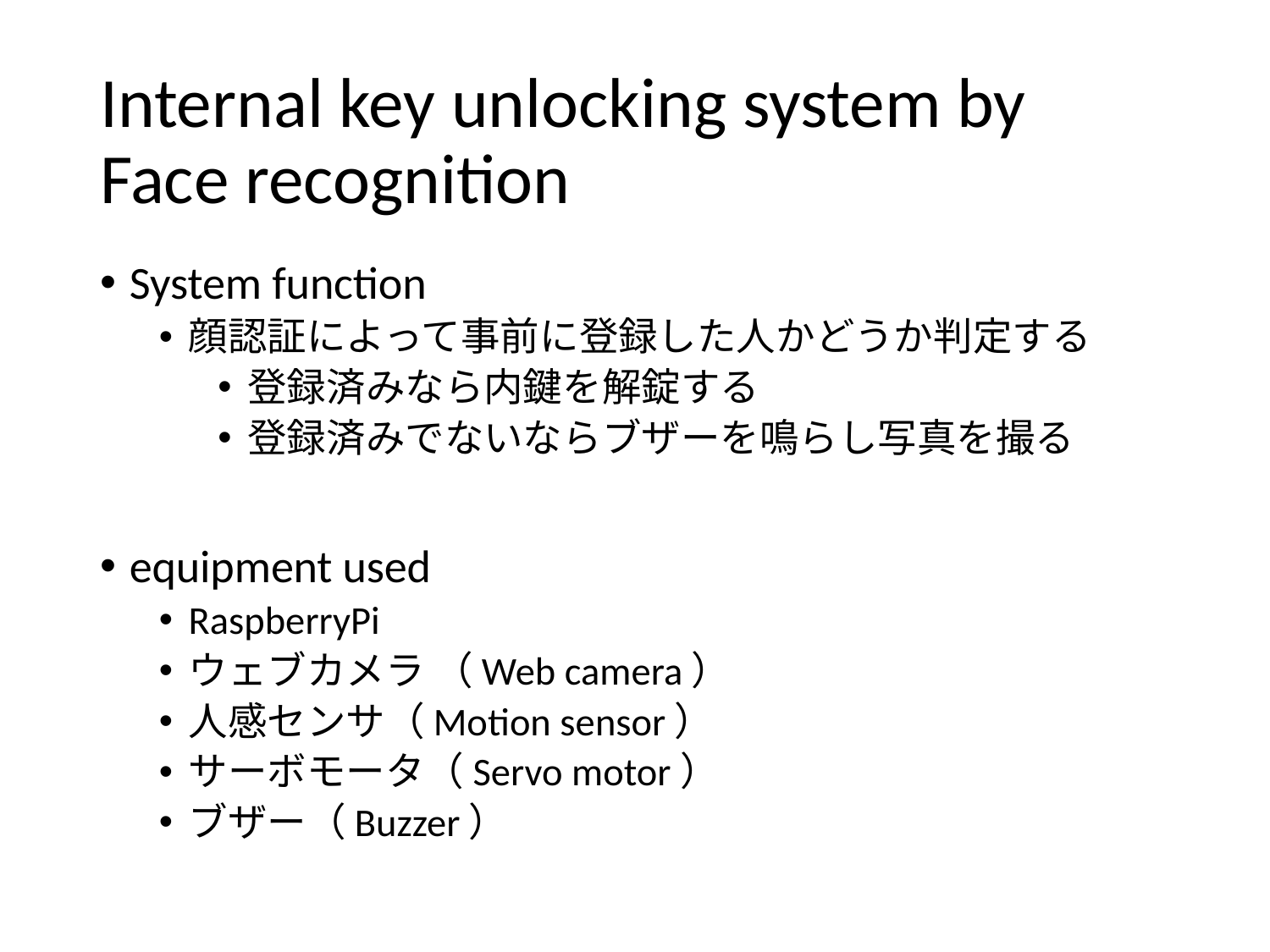

# Internal key unlocking system by Face recognition
System function
顔認証によって事前に登録した人かどうか判定する
登録済みなら内鍵を解錠する
登録済みでないならブザーを鳴らし写真を撮る

equipment used
RaspberryPi
ウェブカメラ （Web camera）
人感センサ（Motion sensor）
サーボモータ（Servo motor）
ブザー（Buzzer）